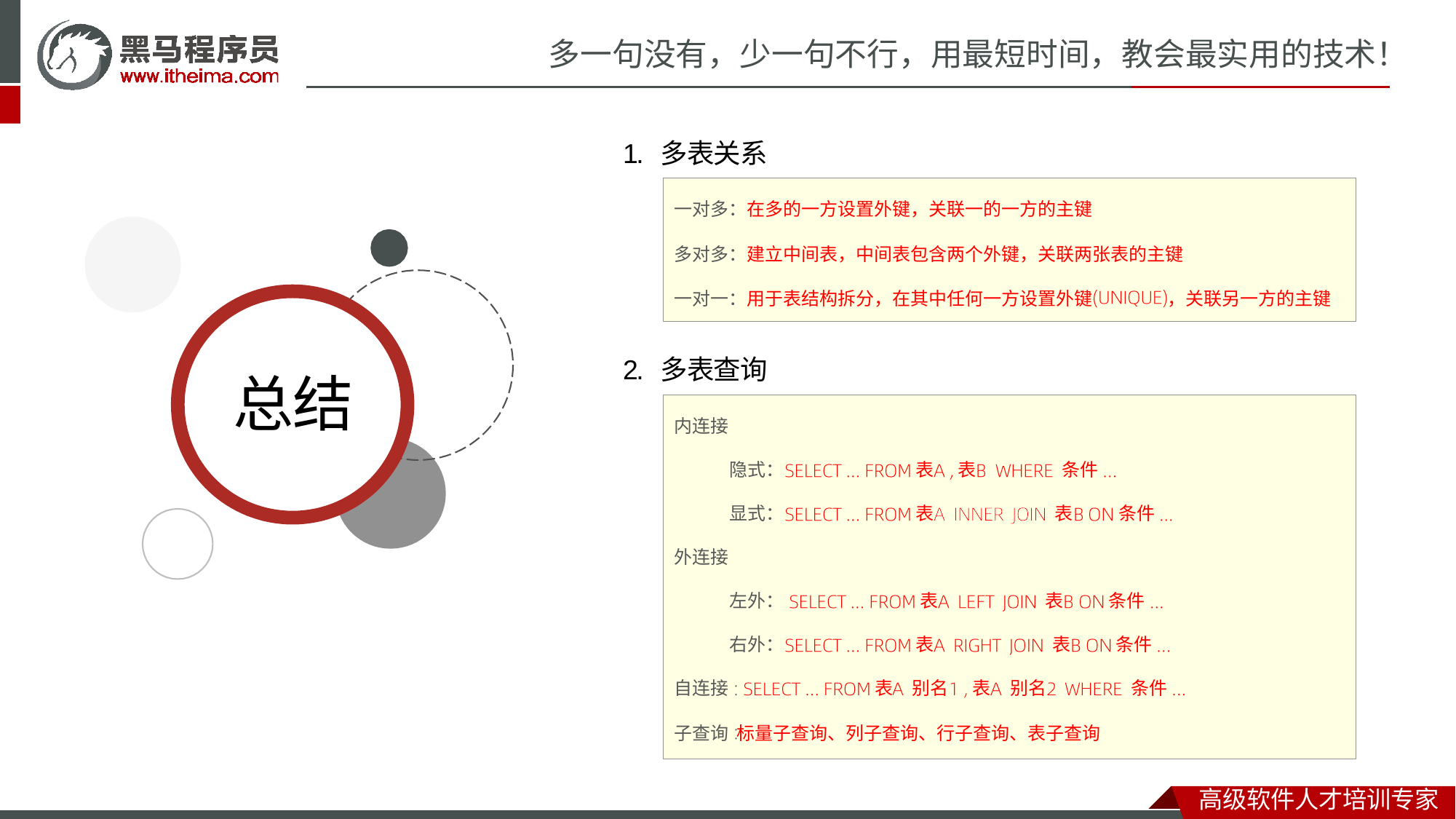

# 多一句没有，少一句不行，用最短时间，教会最实用的技术！

1. 多表关系

一对多：在多的一方设置外键，关联一的一方的主键

多对多：建立中间表，中间表包含两个外键，关联两张表的主键

一对一：用于表结构拆分，在其中任何一方设置外键	，关联另一方的主键

2. 多表查询
总结

内连接

隐式：
表	表
条件

显式：
表
表
条件

外连接

左外：
表
表
条件

右外：
表
表
条件

自连接	表	别名	表	别名

子查询 标量子查询、列子查询、行子查询、表子查询
条件

高级软件人才培训专家